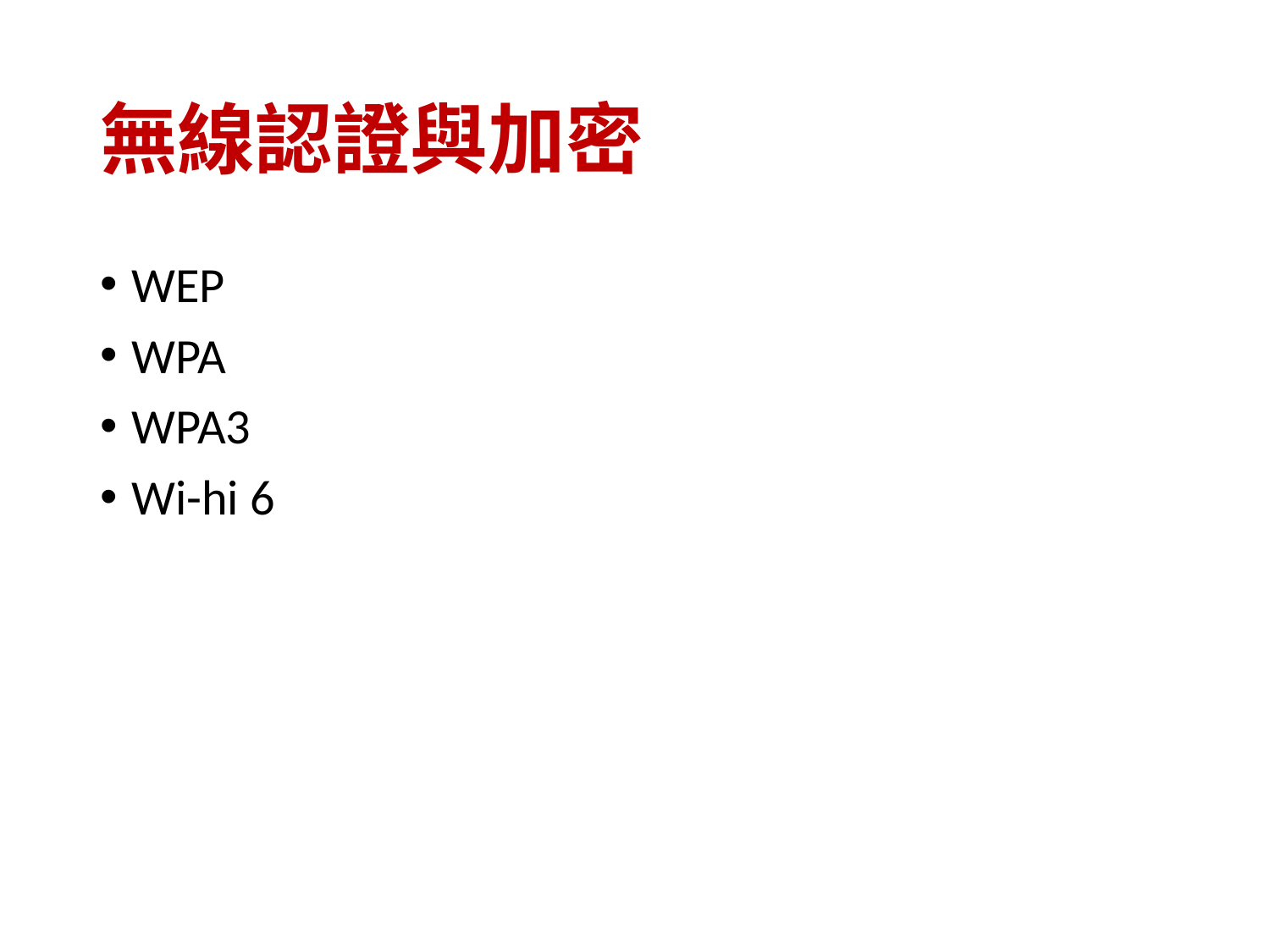

# 無線認證與加密
WEP
WPA
WPA3
Wi-hi 6